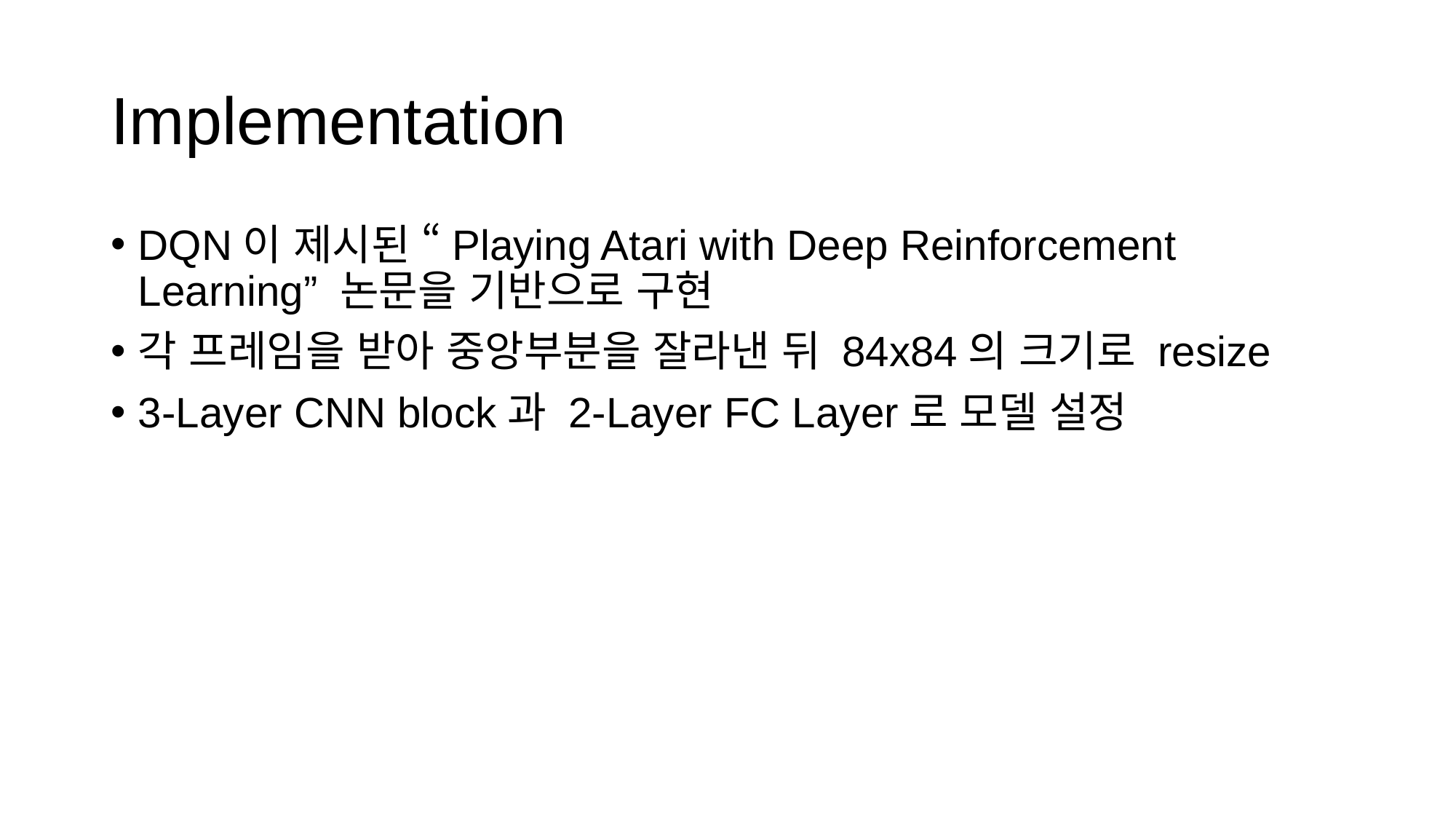

# Implementation
DQN이 제시된 “Playing Atari with Deep Reinforcement Learning” 논문을 기반으로 구현
각 프레임을 받아 중앙부분을 잘라낸 뒤 84x84의 크기로 resize
3-Layer CNN block과 2-Layer FC Layer로 모델 설정